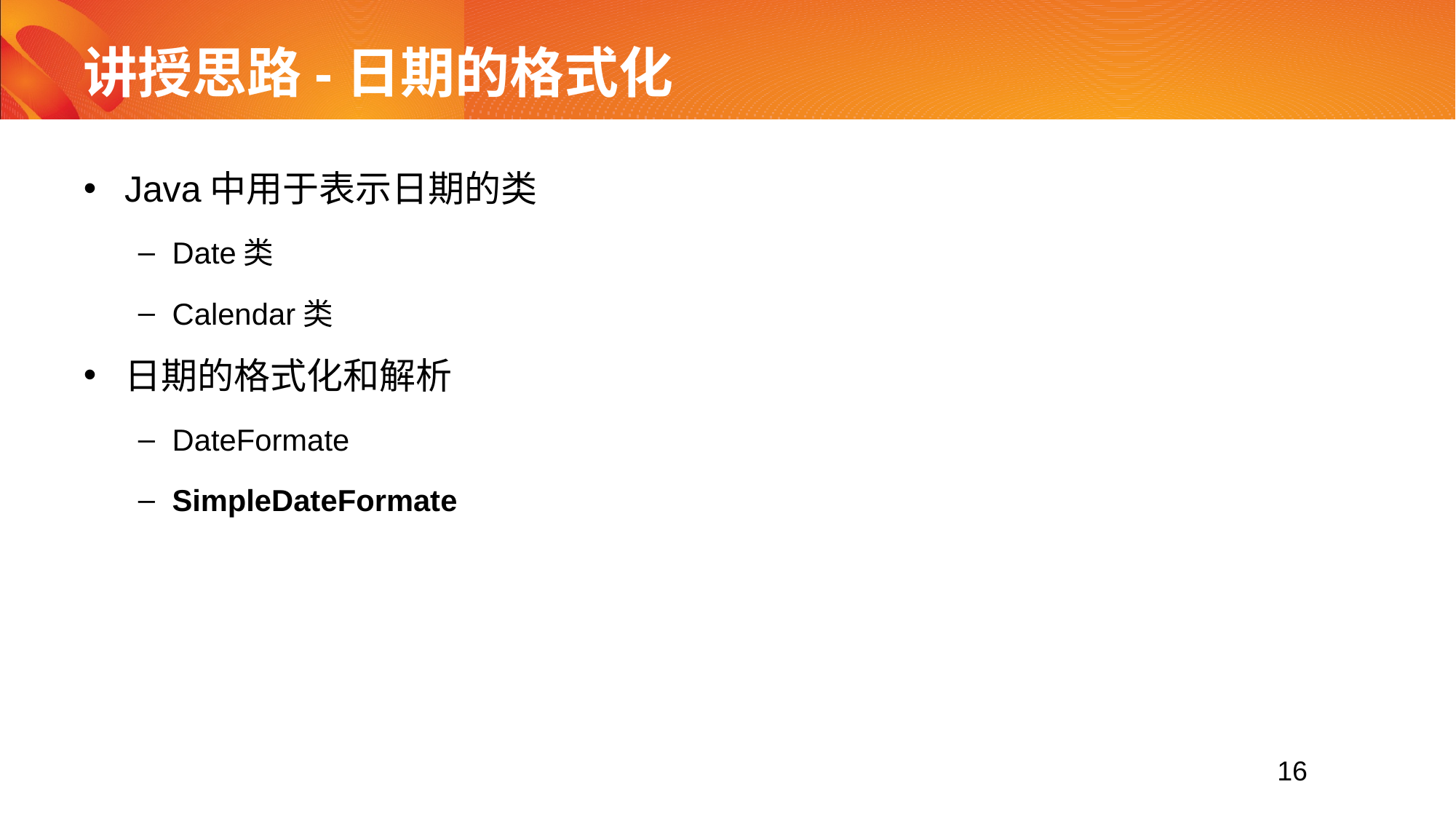

# 讲授思路-日期的格式化
Java中用于表示日期的类
Date类
Calendar类
日期的格式化和解析
DateFormate
SimpleDateFormate